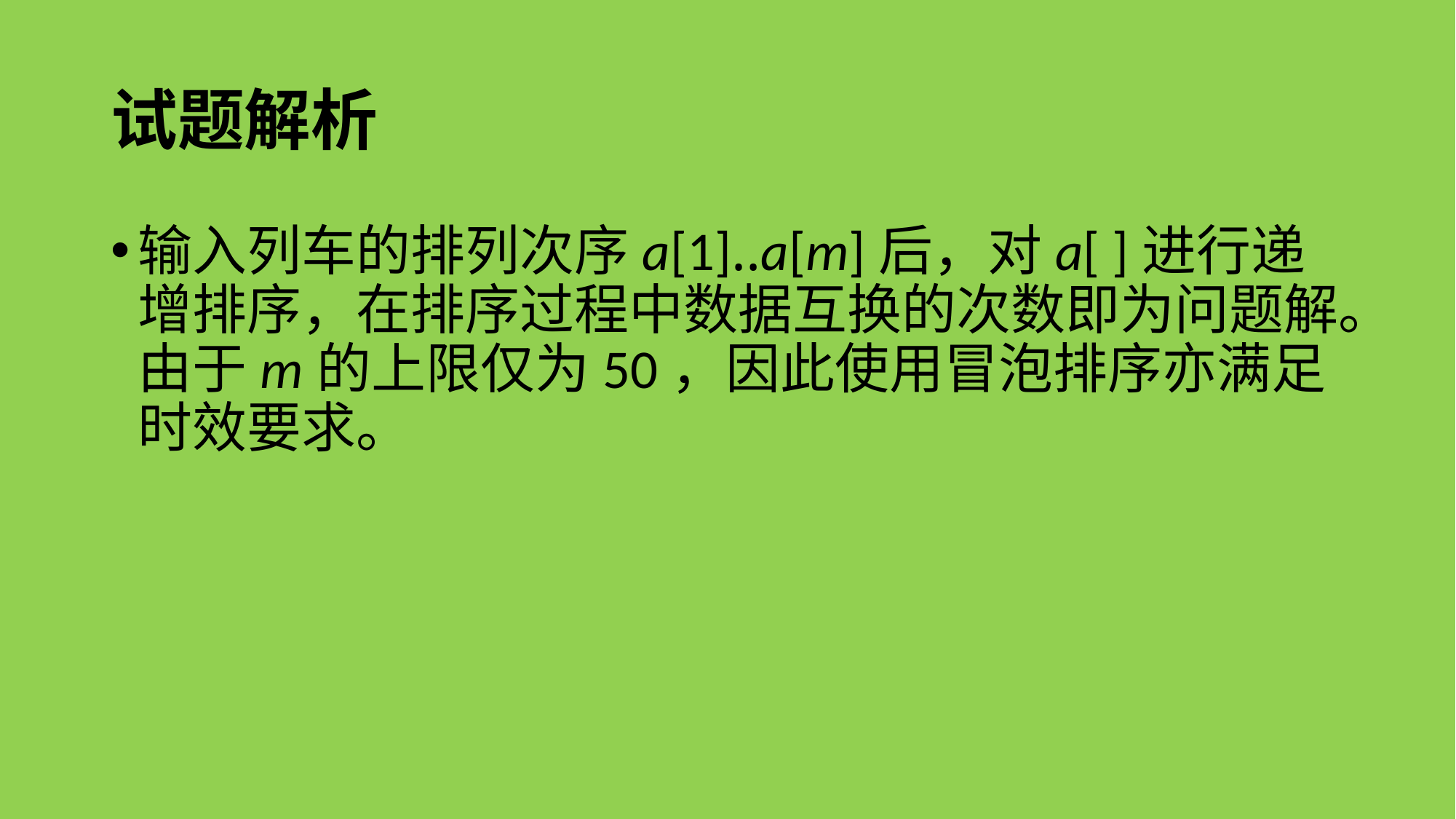

# 试题解析
输入列车的排列次序a[1]‥a[m]后，对a[ ]进行递增排序，在排序过程中数据互换的次数即为问题解。由于m的上限仅为50，因此使用冒泡排序亦满足时效要求。